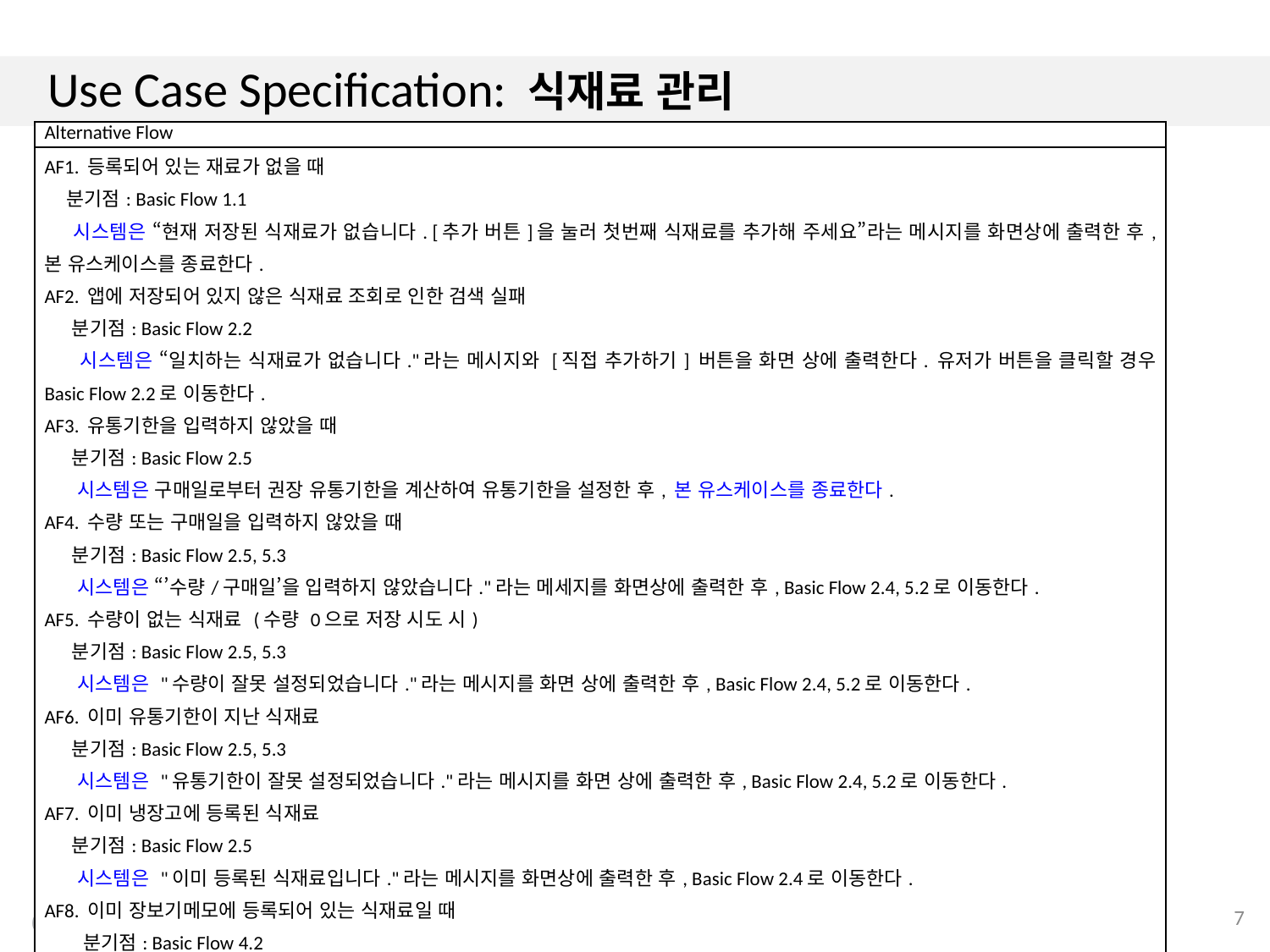

# Use Case Specification: 식재료 관리
| Alternative Flow |
| --- |
| AF1. 등록되어 있는 재료가 없을 때 분기점: Basic Flow 1.1 시스템은 “현재 저장된 식재료가 없습니다. [추가 버튼]을 눌러 첫번째 식재료를 추가해 주세요”라는 메시지를 화면상에 출력한 후, 본 유스케이스를 종료한다. AF2. 앱에 저장되어 있지 않은 식재료 조회로 인한 검색 실패 분기점: Basic Flow 2.2 시스템은 “일치하는 식재료가 없습니다."라는 메시지와 [직접 추가하기] 버튼을 화면 상에 출력한다. 유저가 버튼을 클릭할 경우 Basic Flow 2.2로 이동한다. AF3. 유통기한을 입력하지 않았을 때 분기점: Basic Flow 2.5 시스템은 구매일로부터 권장 유통기한을 계산하여 유통기한을 설정한 후, 본 유스케이스를 종료한다. AF4. 수량 또는 구매일을 입력하지 않았을 때 분기점: Basic Flow 2.5, 5.3 시스템은 “’수량/구매일’을 입력하지 않았습니다."라는 메세지를 화면상에 출력한 후, Basic Flow 2.4, 5.2로 이동한다. AF5. 수량이 없는 식재료 (수량 0으로 저장 시도 시) 분기점: Basic Flow 2.5, 5.3 시스템은 "수량이 잘못 설정되었습니다."라는 메시지를 화면 상에 출력한 후, Basic Flow 2.4, 5.2로 이동한다. AF6. 이미 유통기한이 지난 식재료 분기점: Basic Flow 2.5, 5.3 시스템은 "유통기한이 잘못 설정되었습니다."라는 메시지를 화면 상에 출력한 후, Basic Flow 2.4, 5.2로 이동한다. AF7. 이미 냉장고에 등록된 식재료 분기점: Basic Flow 2.5 시스템은 "이미 등록된 식재료입니다."라는 메시지를 화면상에 출력한 후, Basic Flow 2.4로 이동한다. AF8. 이미 장보기메모에 등록되어 있는 식재료일 때 분기점: Basic Flow 4.2 시스템은 “이미 장보기메모에 추가한 식재료입니다.” 라는 메시지를 화면 상에 출력한 후, 본 유스케이스를 종료한다. AF9. '아니오'를 선택했을 때 분기점: Basic Flow 6.2 시스템은 식재료를 삭제하지 않고 본 유스케이스를 종료한다. |
7